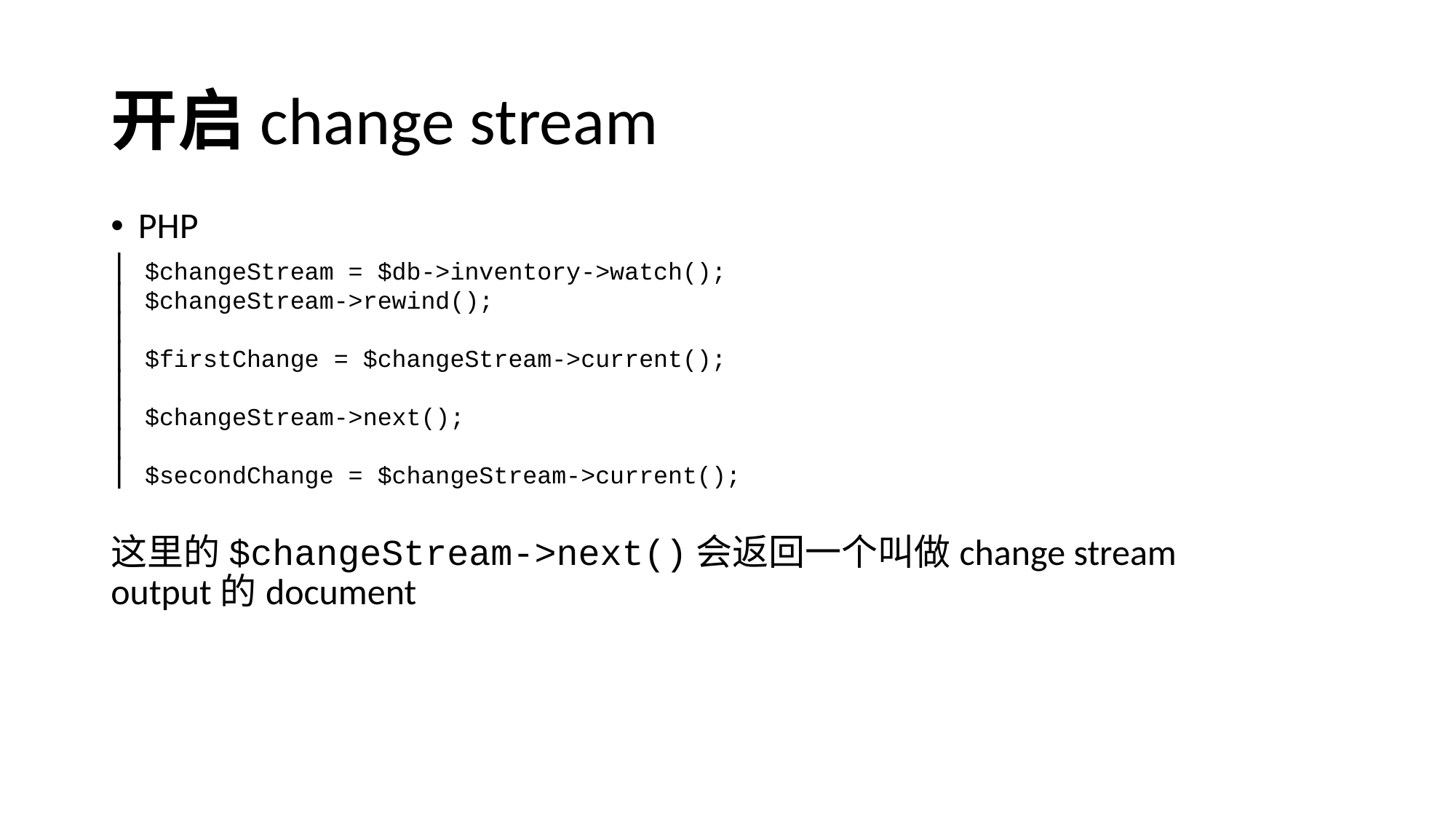

# 开启change stream
PHP

这里的$changeStream->next()会返回一个叫做change stream output的document

$changeStream = $db->inventory->watch();
$changeStream->rewind();

$firstChange = $changeStream->current();

$changeStream->next();

$secondChange = $changeStream->current();